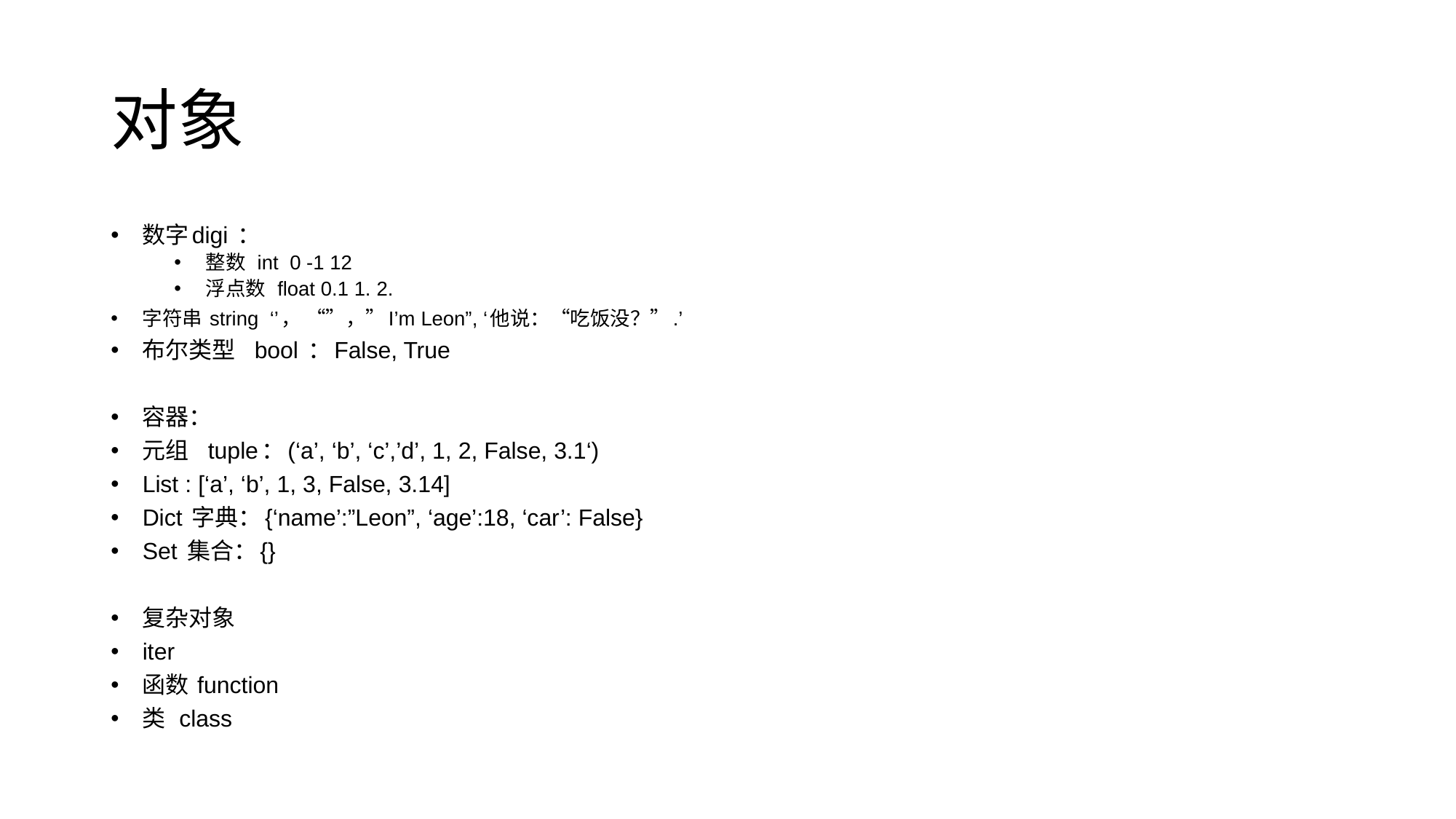

# 对象
数字digi ：
整数  int  0 -1 12
浮点数  float 0.1 1. 2.
字符串 string  ‘’， “”，”I’m Leon”, ‘他说：“吃饭没？”.’
布尔类型   bool ：False, True

容器：
元组   tuple：(‘a’, ‘b’, ‘c’,’d’, 1, 2, False, 3.1‘)
List : [‘a’, ‘b’, 1, 3, False, 3.14]
Dict 字典：{‘name’:”Leon”, ‘age’:18, ‘car’: False}
Set 集合：{}

复杂对象
iter
函数 function
类  class